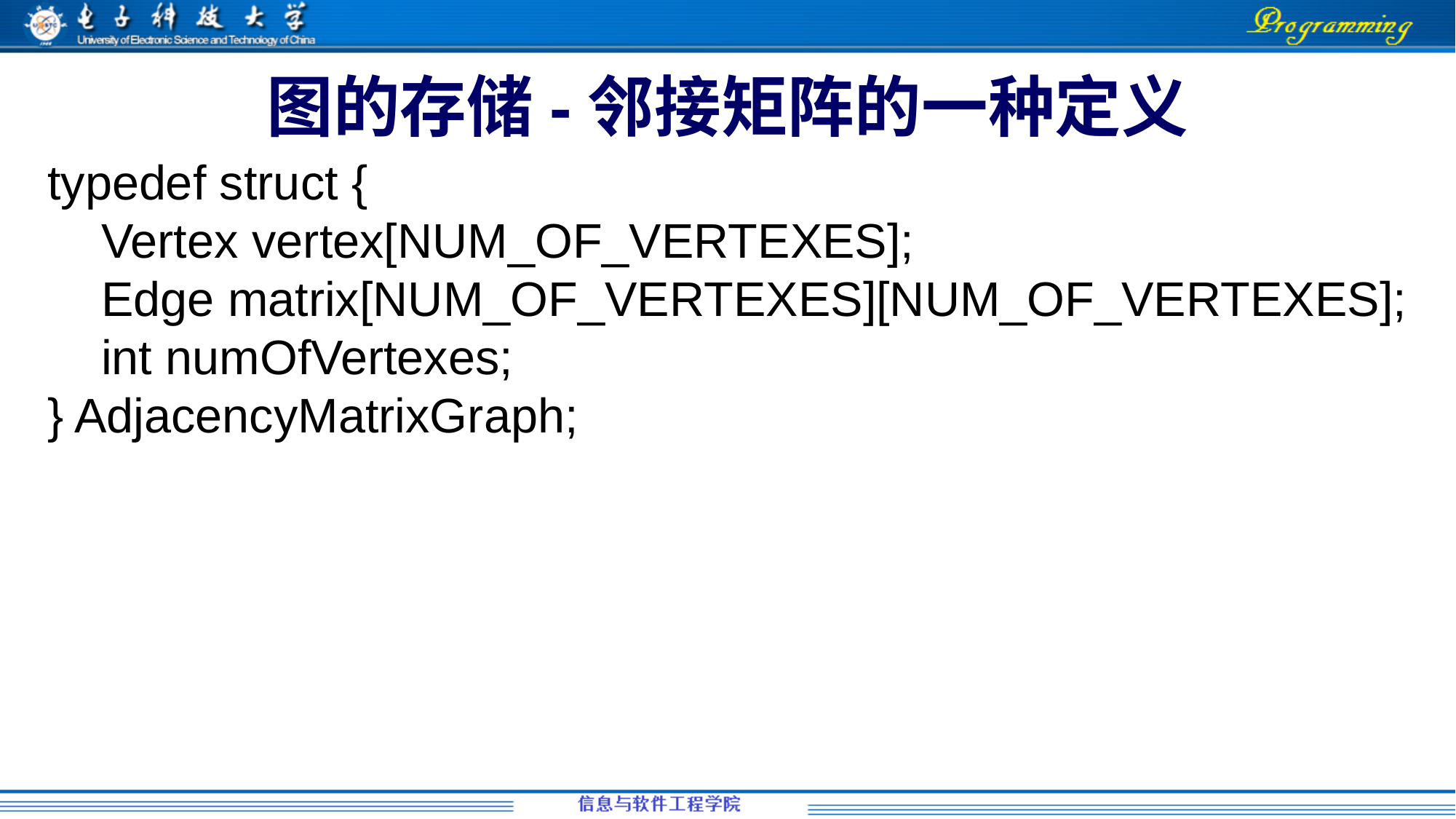

# 图的存储-邻接矩阵的一种定义
typedef struct {
    Vertex vertex[NUM_OF_VERTEXES];
    Edge matrix[NUM_OF_VERTEXES][NUM_OF_VERTEXES];
    int numOfVertexes;
} AdjacencyMatrixGraph;